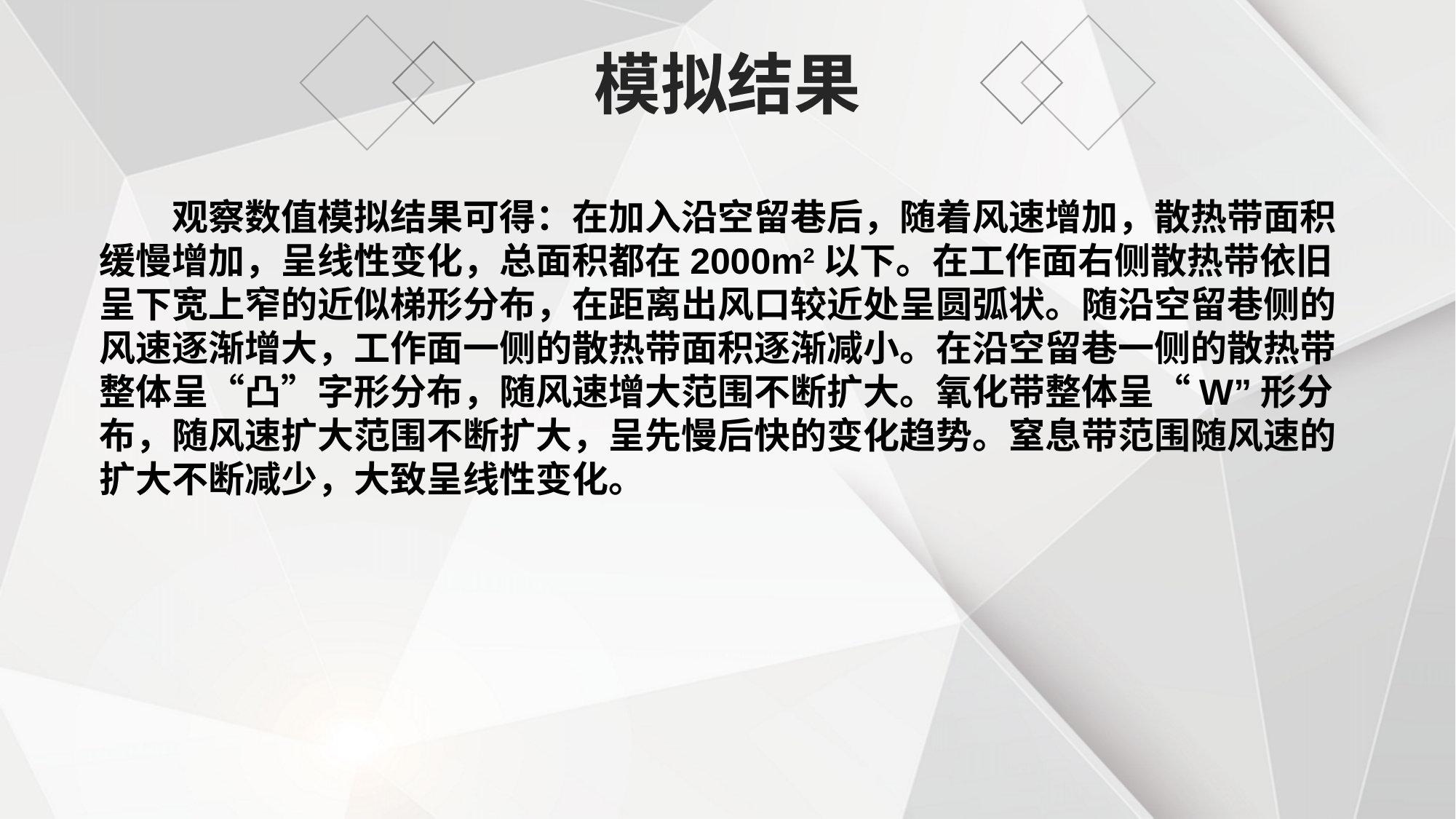

模拟结果
观察数值模拟结果可得：在加入沿空留巷后，随着风速增加，散热带面积缓慢增加，呈线性变化，总面积都在2000m2以下。在工作面右侧散热带依旧呈下宽上窄的近似梯形分布，在距离出风口较近处呈圆弧状。随沿空留巷侧的风速逐渐增大，工作面一侧的散热带面积逐渐减小。在沿空留巷一侧的散热带整体呈“凸”字形分布，随风速增大范围不断扩大。氧化带整体呈“W”形分布，随风速扩大范围不断扩大，呈先慢后快的变化趋势。窒息带范围随风速的扩大不断减少，大致呈线性变化。